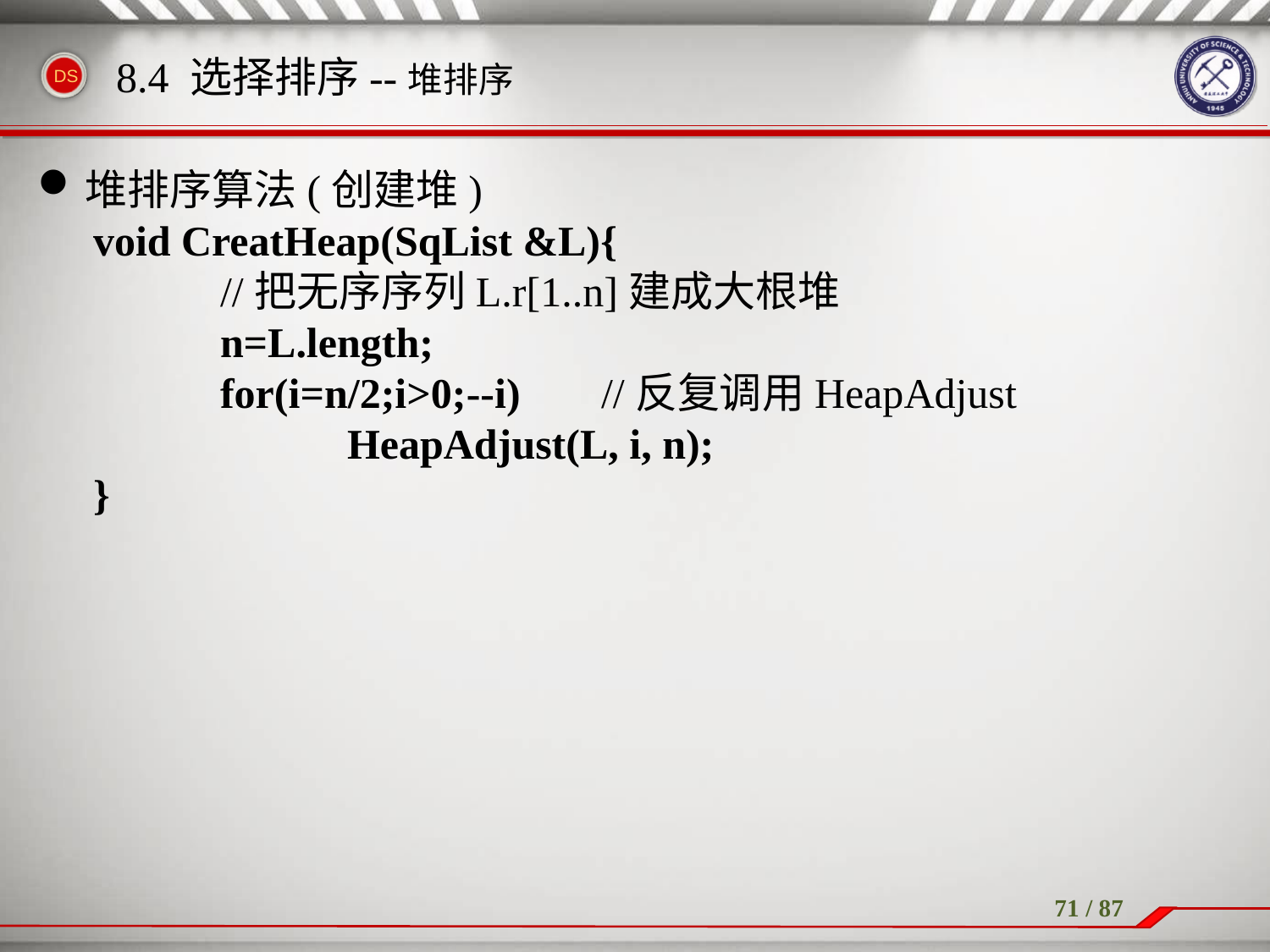

堆排序算法(创建堆)
void CreatHeap(SqList &L){
	//把无序序列L.r[1..n]建成大根堆
	n=L.length;
	for(i=n/2;i>0;--i)       	//反复调用HeapAdjust
		HeapAdjust(L, i, n);
}
8.4 选择排序--堆排序